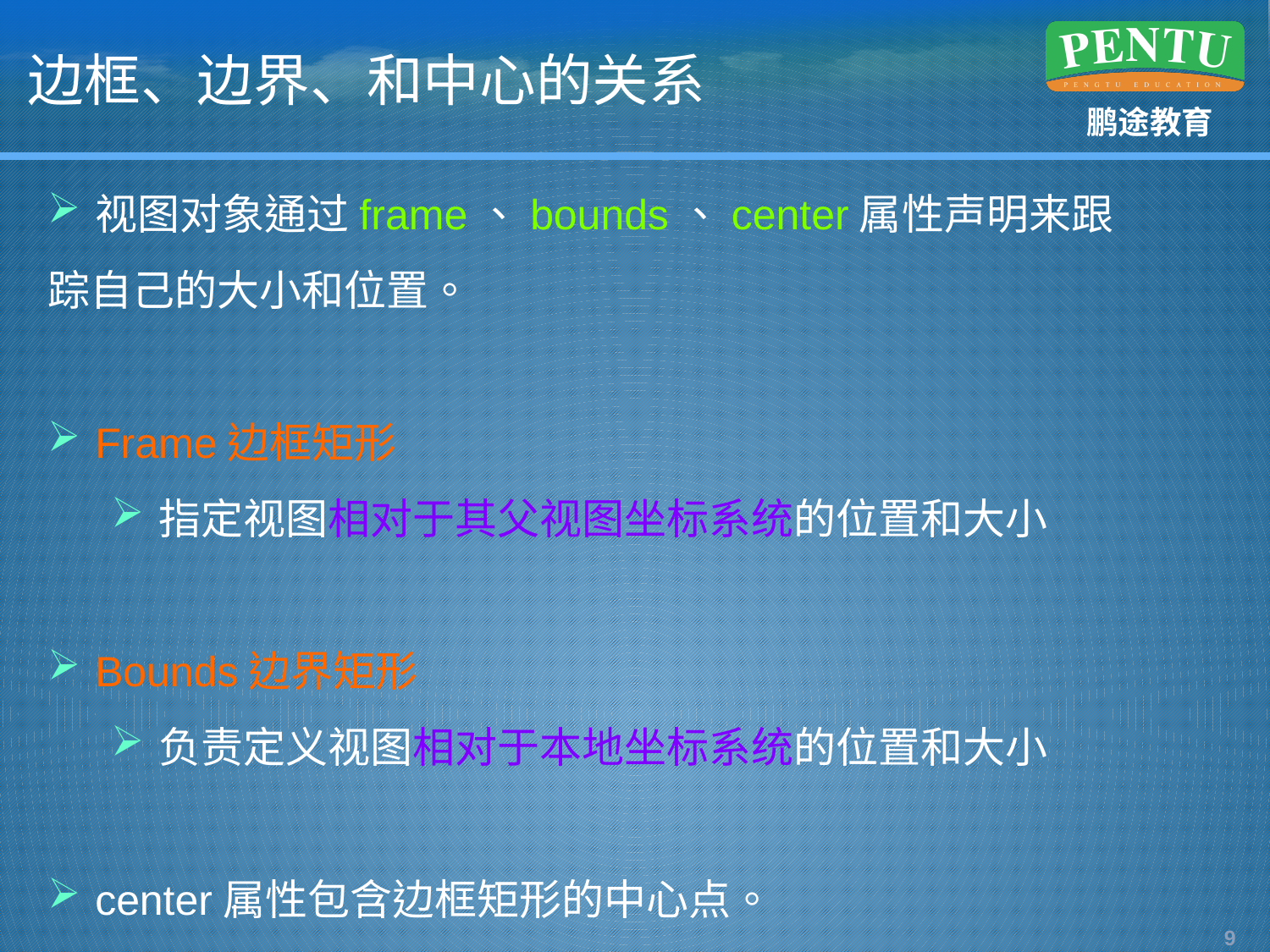

# 边框、边界、和中心的关系
视图对象通过frame、bounds、center属性声明来跟
踪自己的大小和位置。

Frame边框矩形
指定视图相对于其父视图坐标系统的位置和大小

Bounds边界矩形
负责定义视图相对于本地坐标系统的位置和大小

center属性包含边框矩形的中心点。
9